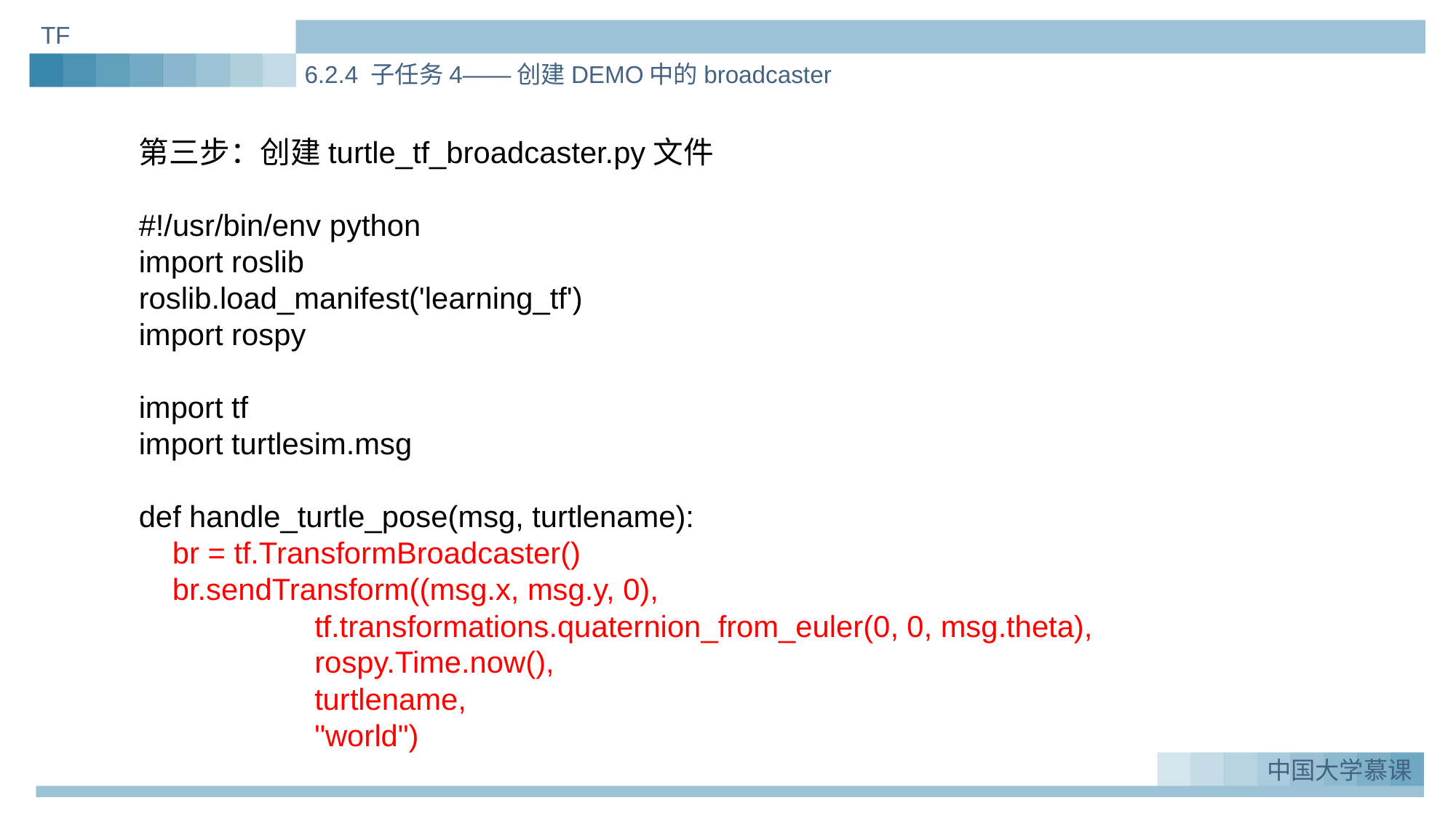

TF
6.2.4 子任务4——创建DEMO中的broadcaster
第三步：创建turtle_tf_broadcaster.py文件
#!/usr/bin/env python
import roslib
roslib.load_manifest('learning_tf')
import rospy

import tf
import turtlesim.msg

def handle_turtle_pose(msg, turtlename):
    br = tf.TransformBroadcaster()
    br.sendTransform((msg.x, msg.y, 0),
                     tf.transformations.quaternion_from_euler(0, 0, msg.theta),
                     rospy.Time.now(),
                     turtlename,
                     "world")

中国大学慕课